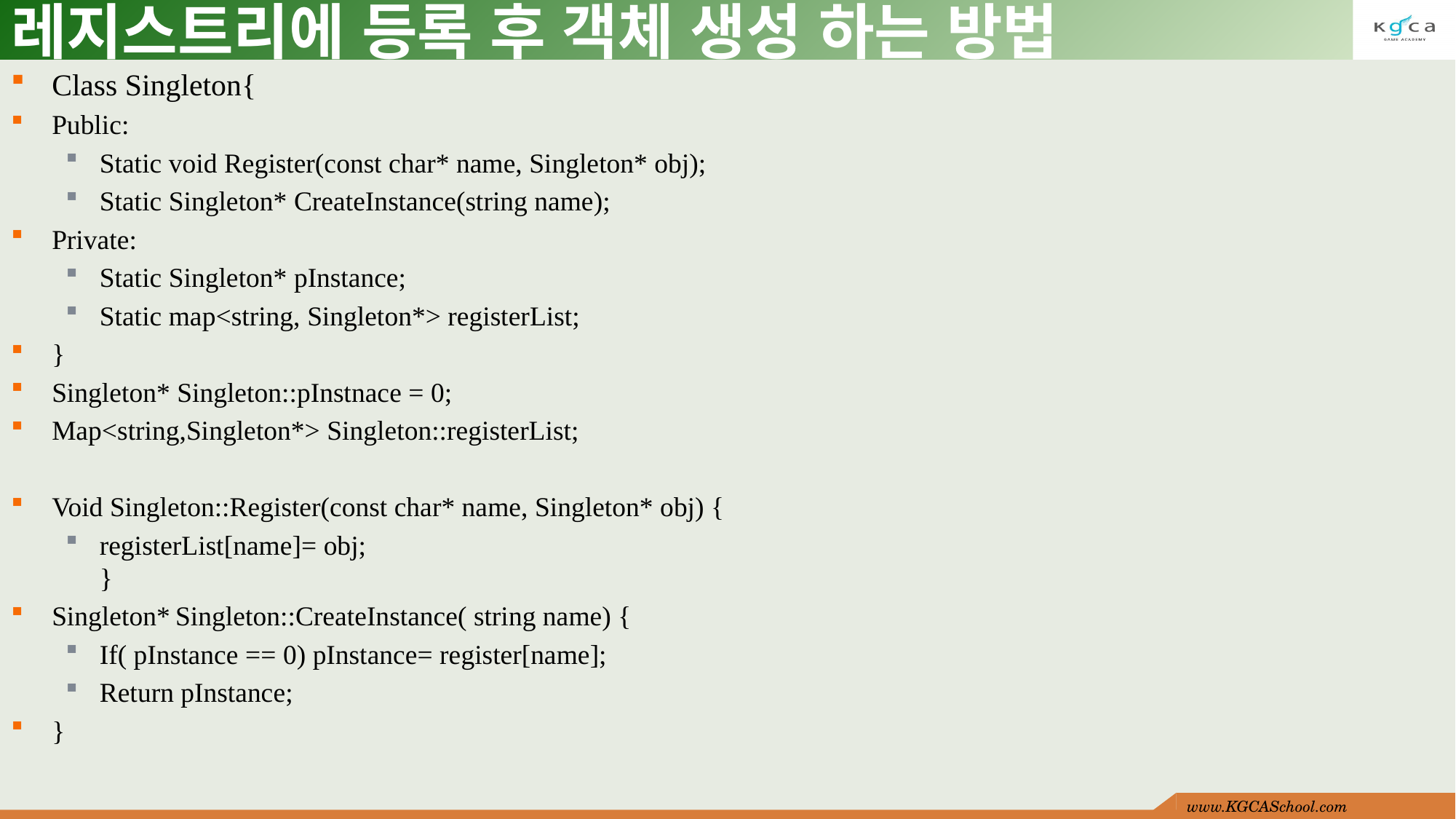

# 레지스트리에 등록 후 객체 생성 하는 방법
Class Singleton{
Public:
Static void Register(const char* name, Singleton* obj);
Static Singleton* CreateInstance(string name);
Private:
Static Singleton* pInstance;
Static map<string, Singleton*> registerList;
}
Singleton* Singleton::pInstnace = 0;
Map<string,Singleton*> Singleton::registerList;

Void Singleton::Register(const char* name, Singleton* obj) {
registerList[name]= obj;
}
Singleton* Singleton::CreateInstance( string name) {
If( pInstance == 0) pInstance= register[name];
Return pInstance;
}